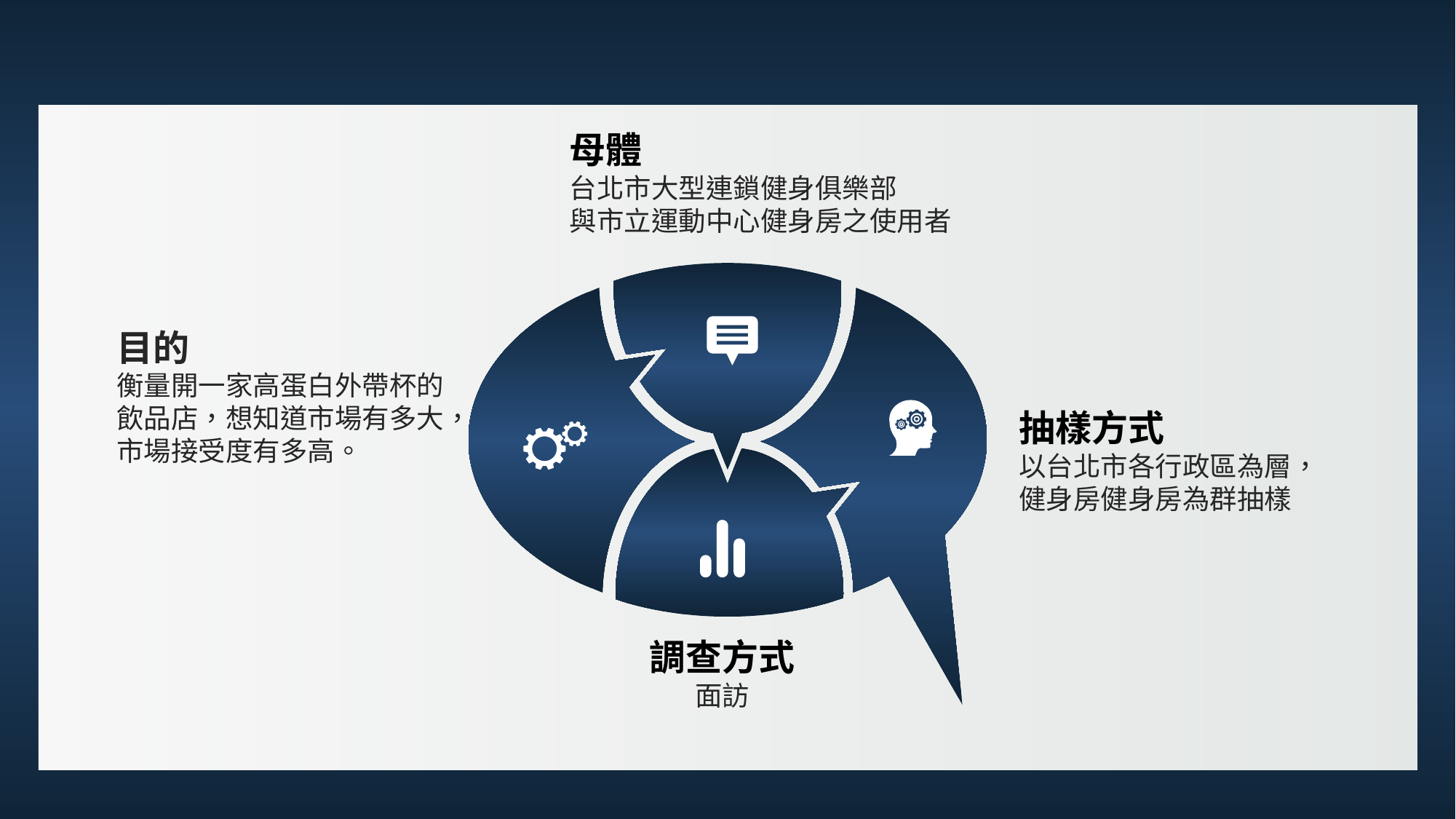

母體
台北市大型連鎖健身俱樂部
與市立運動中心健身房之使用者

目的
衡量開一家高蛋白外帶杯的飲品店，想知道市場有多大，市場接受度有多高。

抽樣方式
以台北市各行政區為層，健身房健身房為群抽樣

調查方式
面訪